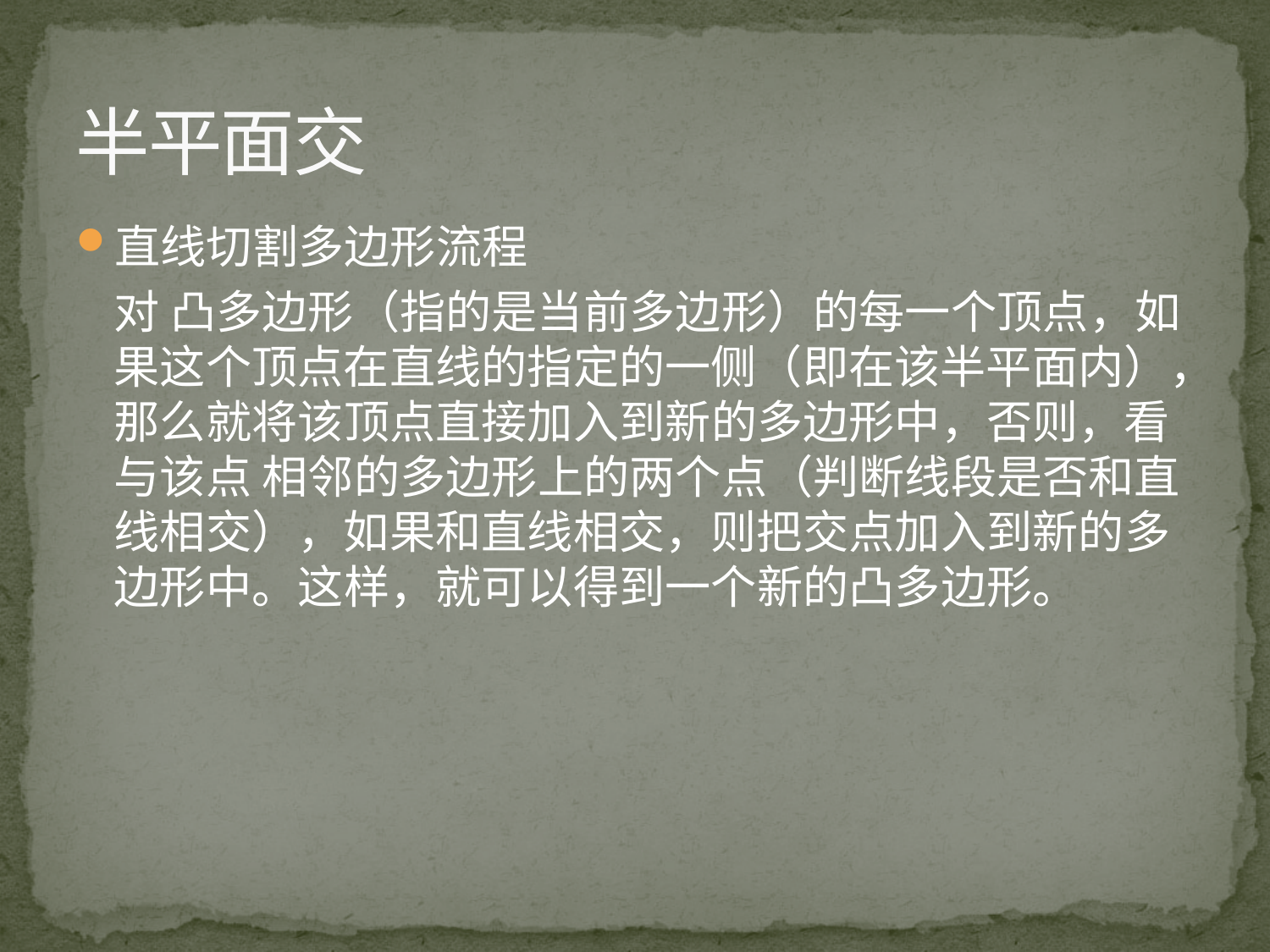

# 半平面交
直线切割多边形流程
	对 凸多边形（指的是当前多边形）的每一个顶点，如果这个顶点在直线的指定的一侧（即在该半平面内），那么就将该顶点直接加入到新的多边形中，否则，看与该点 相邻的多边形上的两个点（判断线段是否和直线相交），如果和直线相交，则把交点加入到新的多边形中。这样，就可以得到一个新的凸多边形。